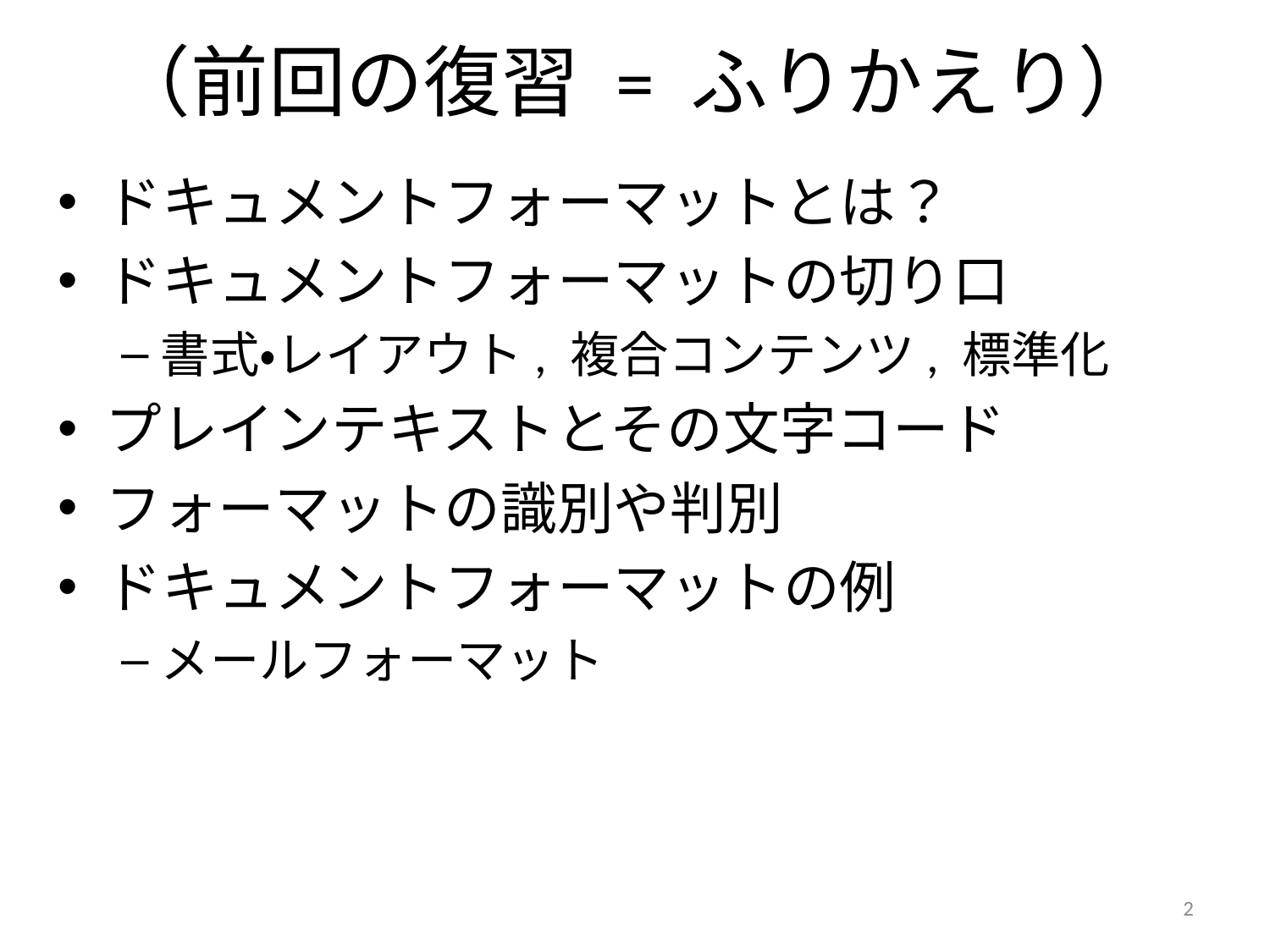

# （前回の復習 = ふりかえり）
ドキュメントフォーマットとは？
ドキュメントフォーマットの切り口
書式・レイアウト, 複合コンテンツ, 標準化
プレインテキストとその文字コード
フォーマットの識別や判別
ドキュメントフォーマットの例
メールフォーマット
2